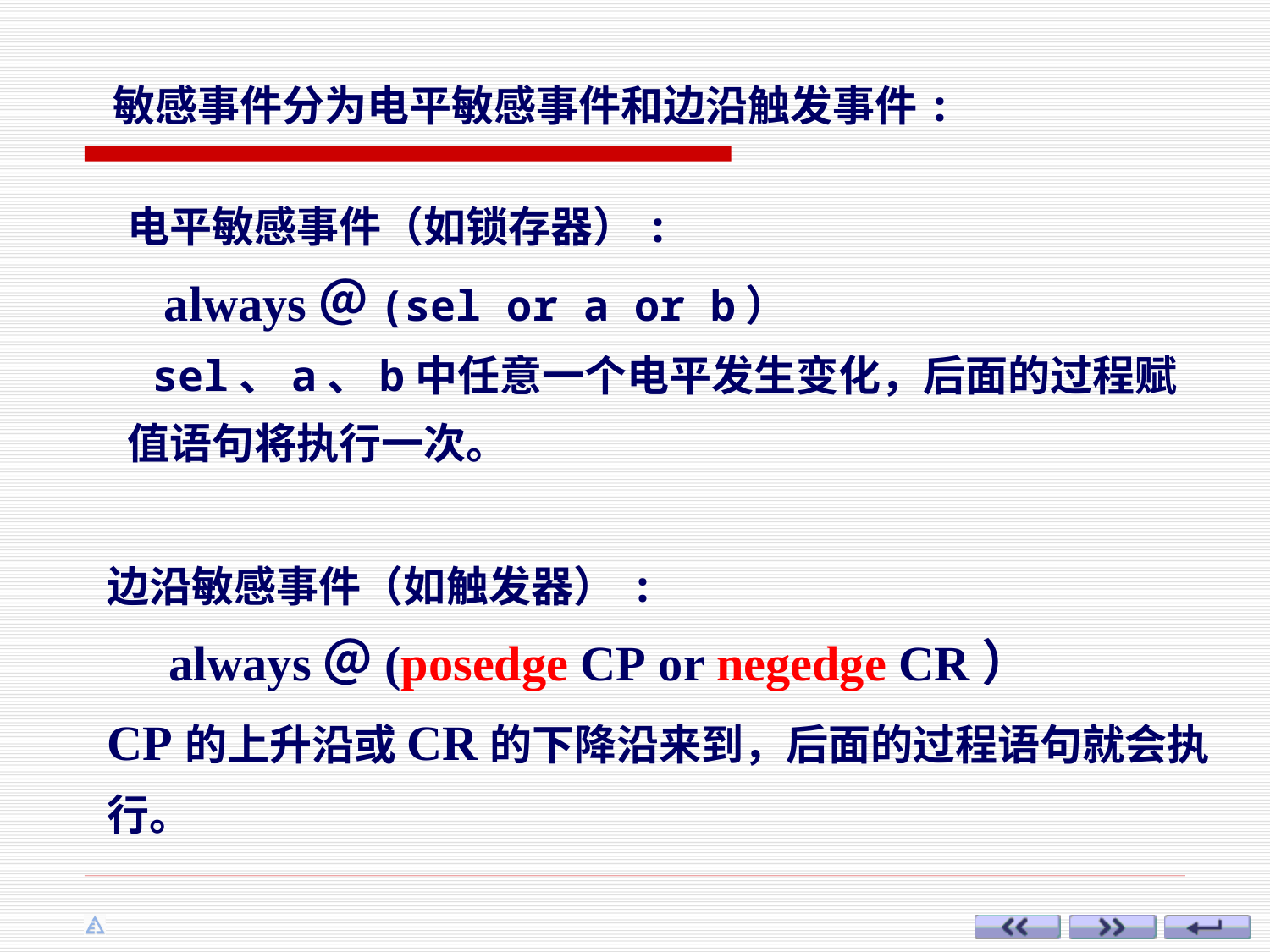

敏感事件分为电平敏感事件和边沿触发事件:
电平敏感事件（如锁存器）:
   always＠(sel or a or b）
 sel、a、b中任意一个电平发生变化，后面的过程赋值语句将执行一次。

边沿敏感事件（如触发器） :
　always＠(posedge CP or negedge CR）
CP的上升沿或CR的下降沿来到，后面的过程语句就会执行。